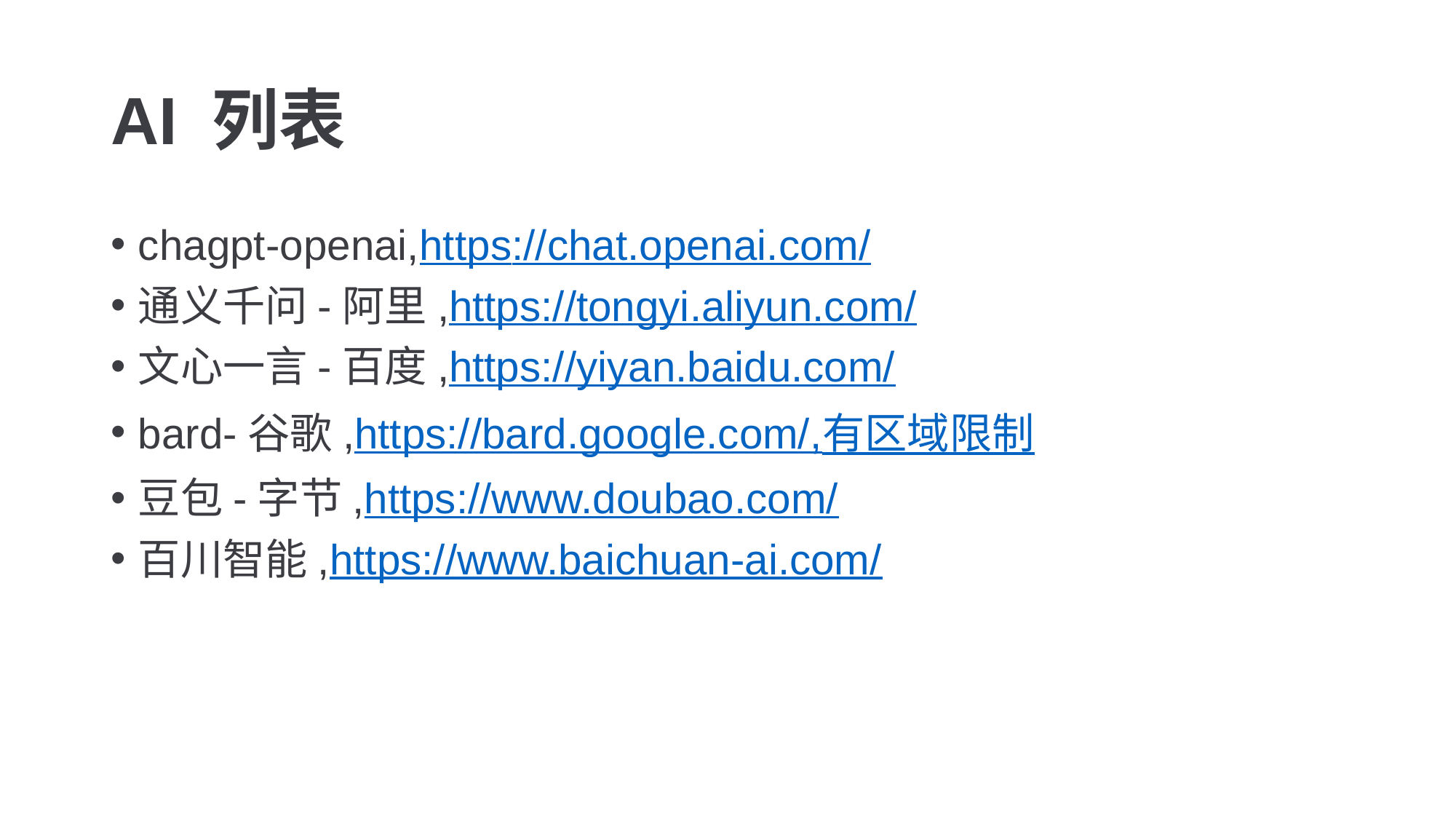

# AI 列表
chagpt-openai,https://chat.openai.com/
通义千问-阿里,https://tongyi.aliyun.com/
文心一言-百度,https://yiyan.baidu.com/
bard-谷歌,https://bard.google.com/,有区域限制
豆包-字节,https://www.doubao.com/
百川智能,https://www.baichuan-ai.com/